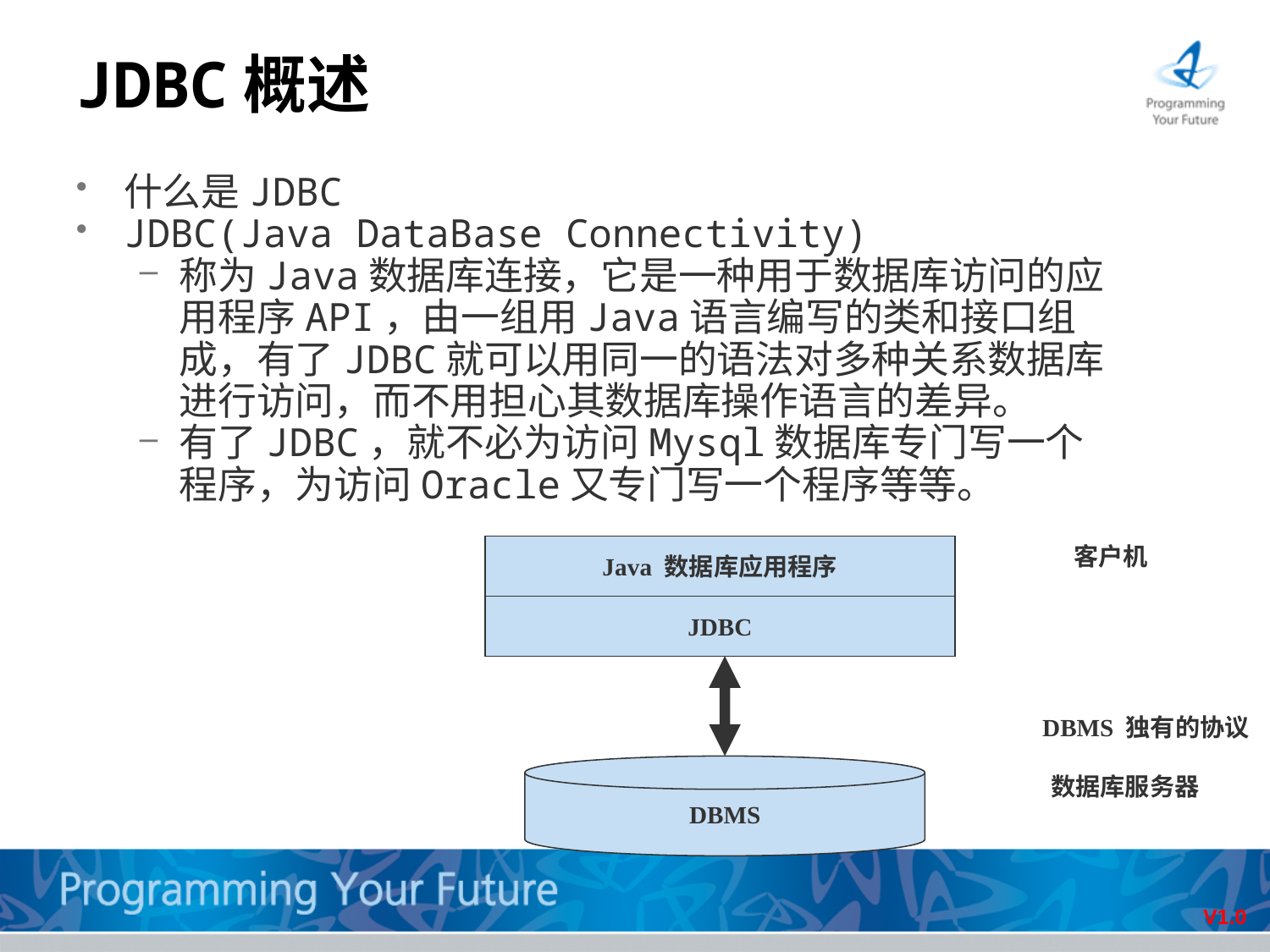

# JDBC概述
什么是JDBC
JDBC(Java DataBase Connectivity)
称为Java数据库连接，它是一种用于数据库访问的应用程序API，由一组用Java语言编写的类和接口组成，有了JDBC就可以用同一的语法对多种关系数据库进行访问，而不用担心其数据库操作语言的差异。
有了JDBC，就不必为访问Mysql数据库专门写一个程序，为访问Oracle又专门写一个程序等等。
客户机
Java 数据库应用程序
JDBC

DBMS 独有的协议
DBMS
数据库服务器